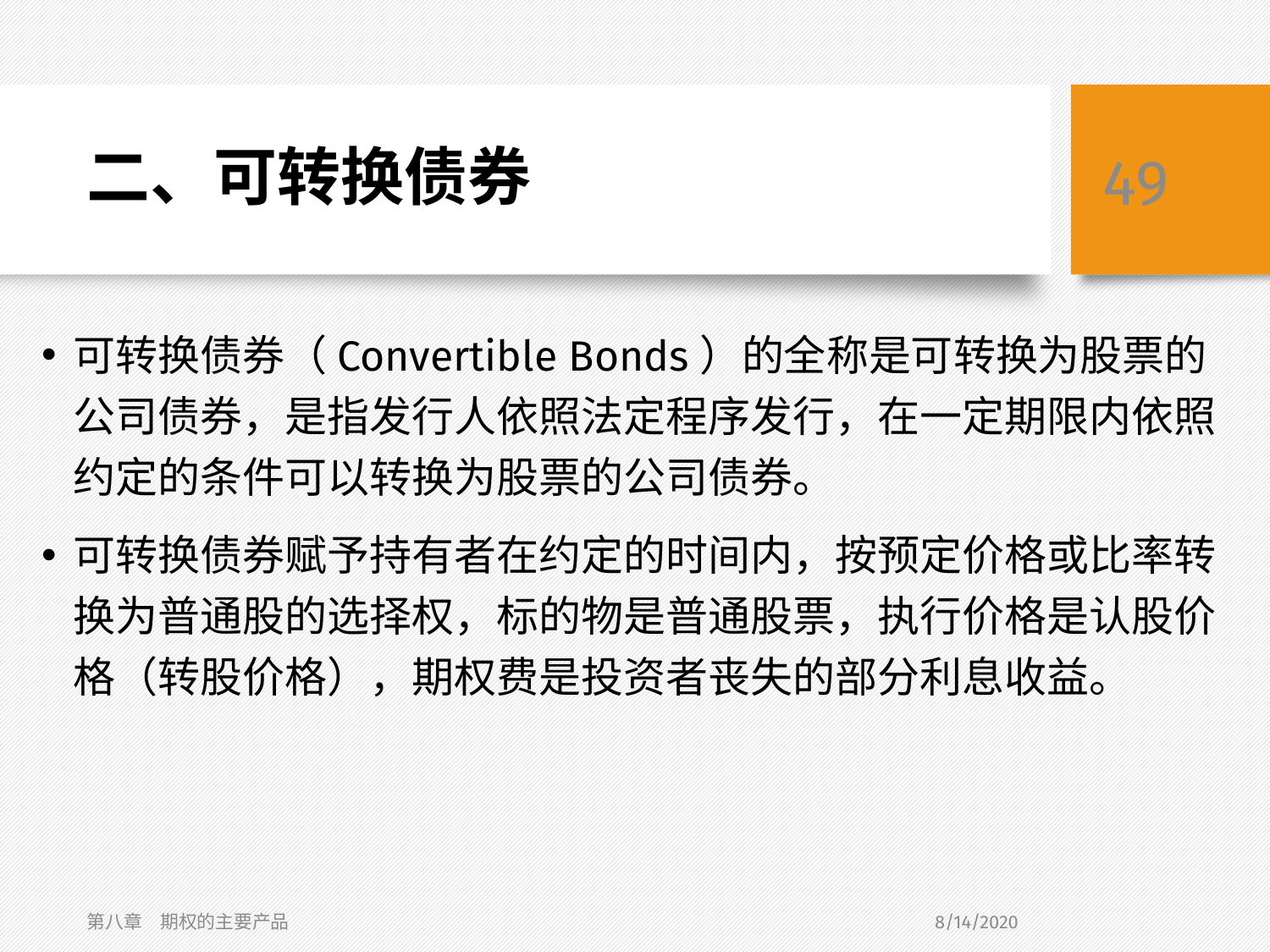

# 二、可转换债券
49
可转换债券（Convertible Bonds）的全称是可转换为股票的公司债券，是指发行人依照法定程序发行，在一定期限内依照约定的条件可以转换为股票的公司债券。
可转换债券赋予持有者在约定的时间内，按预定价格或比率转换为普通股的选择权，标的物是普通股票，执行价格是认股价格（转股价格），期权费是投资者丧失的部分利息收益。
8/14/2020
第八章　期权的主要产品